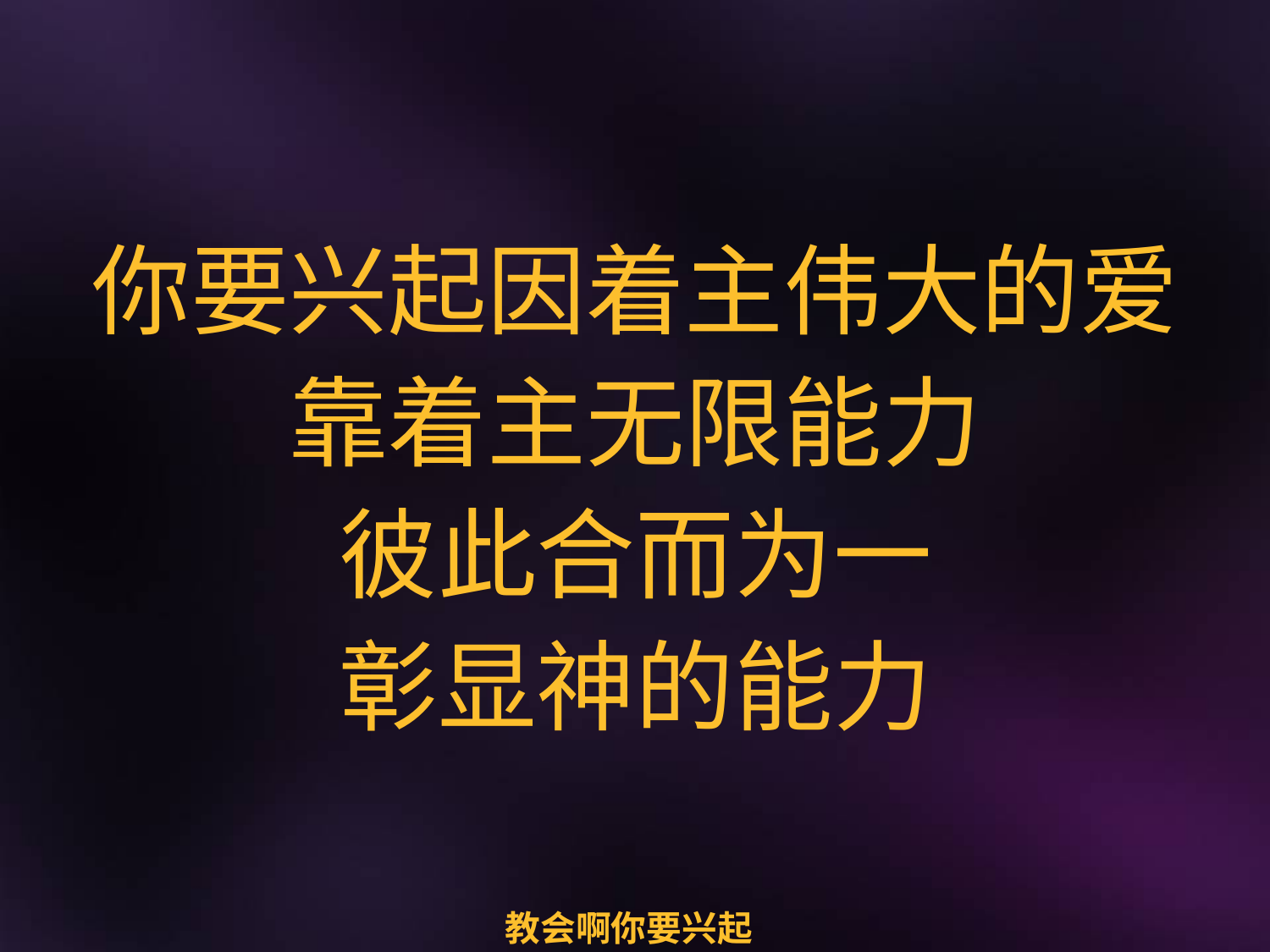

你要兴起因着主伟大的爱
靠着主无限能力
彼此合而为一
彰显神的能力
教会啊你要兴起